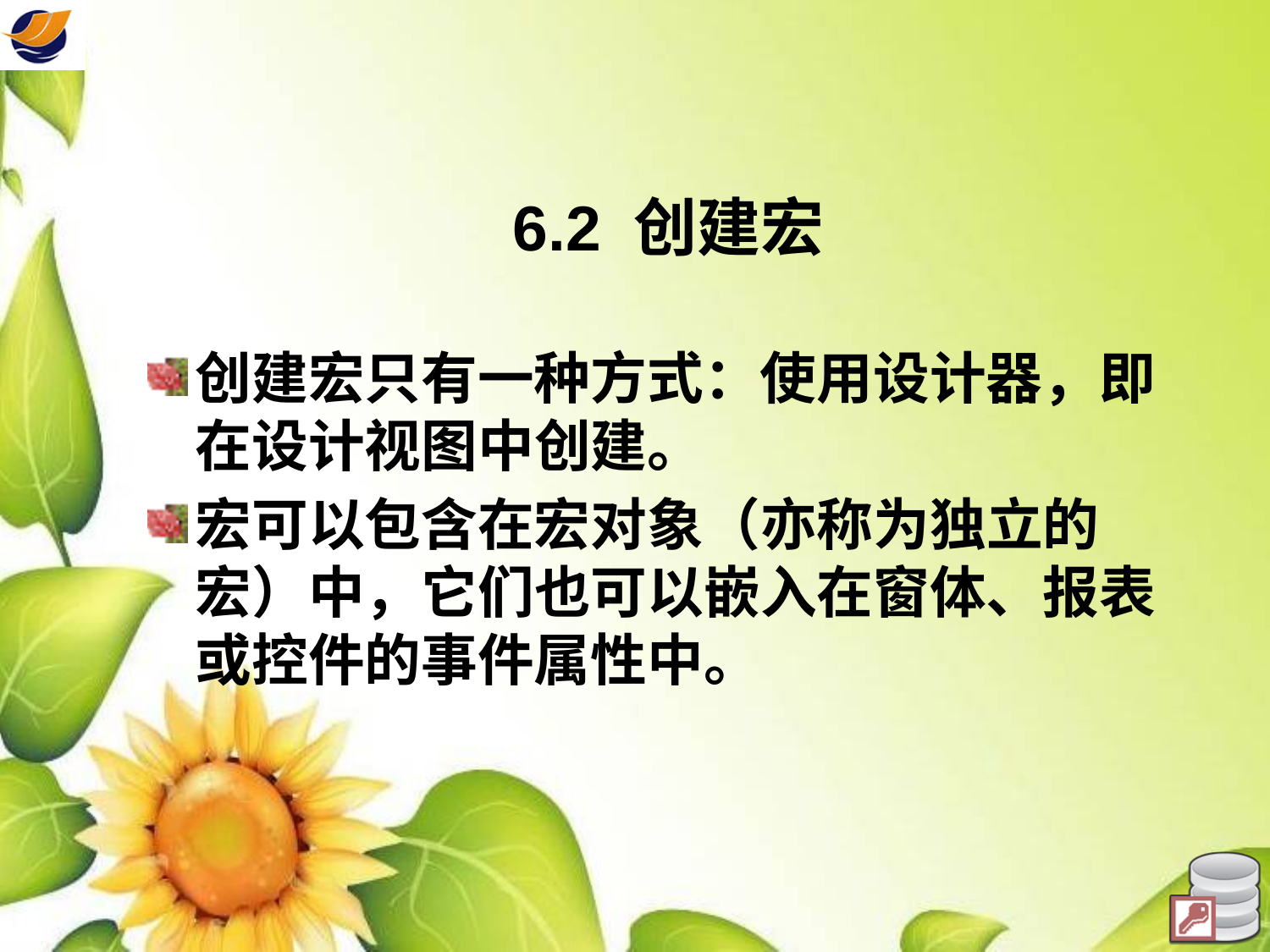

# 6.2 创建宏
创建宏只有一种方式：使用设计器，即在设计视图中创建。
宏可以包含在宏对象（亦称为独立的宏）中，它们也可以嵌入在窗体、报表或控件的事件属性中。